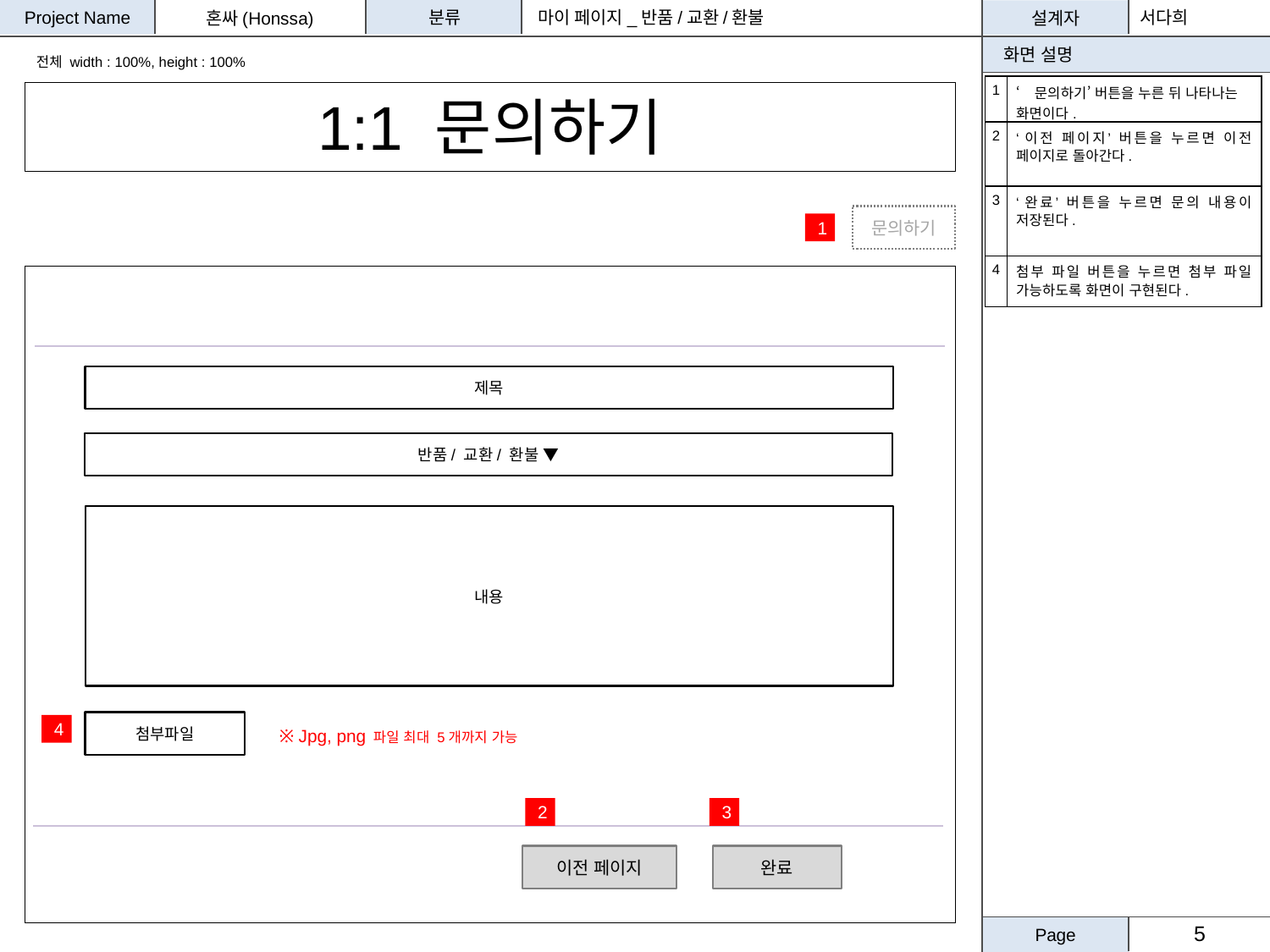

마이 페이지_반품/교환/환불
서다희
전체 width : 100%, height : 100%

| 1 | ‘문의하기’ 버튼을 누른 뒤 나타나는 화면이다. |
| --- | --- |
| 2 | ‘이전 페이지’ 버튼을 누르면 이전 페이지로 돌아간다. |
| 3 | ‘완료’ 버튼을 누르면 문의 내용이 저장된다. |
| 4 | 첨부 파일 버튼을 누르면 첨부 파일 가능하도록 화면이 구현된다. |

1:1 문의하기
문의하기
1

제목
반품/ 교환/ 환불 ▼
내용
첨부파일
4
※ Jpg, png 파일 최대 5개까지 가능
2
3
이전 페이지
완료
5